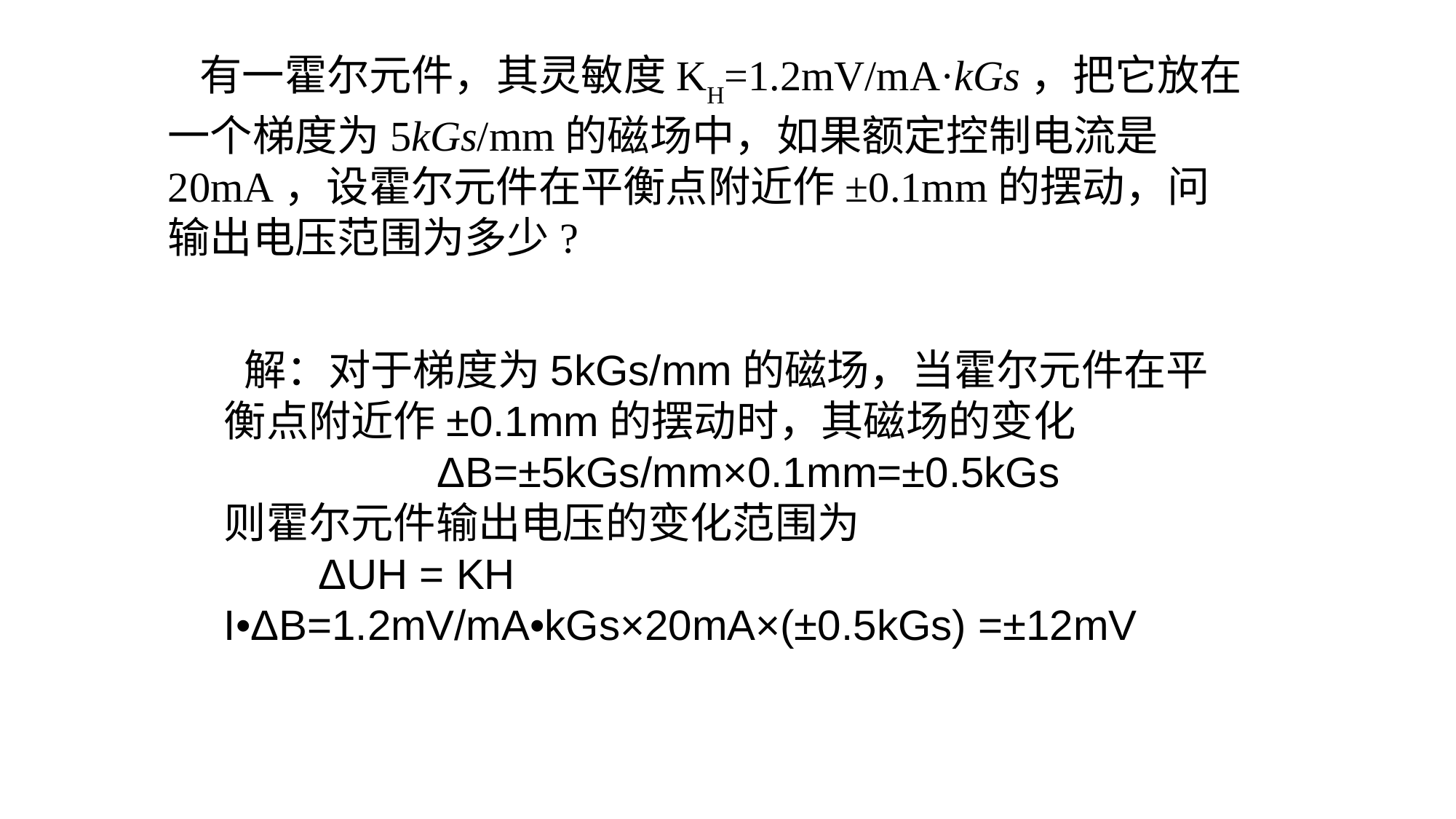

有一霍尔元件，其灵敏度KH=1.2mV/mA·kGs，把它放在一个梯度为5kGs/mm的磁场中，如果额定控制电流是20mA，设霍尔元件在平衡点附近作±0.1mm的摆动，问输出电压范围为多少?
 解：对于梯度为5kGs/mm的磁场，当霍尔元件在平衡点附近作±0.1mm的摆动时，其磁场的变化
                  ΔB=±5kGs/mm×0.1mm=±0.5kGs
则霍尔元件输出电压的变化范围为
        ΔUH = KH I•ΔB=1.2mV/mA•kGs×20mA×(±0.5kGs) =±12mV